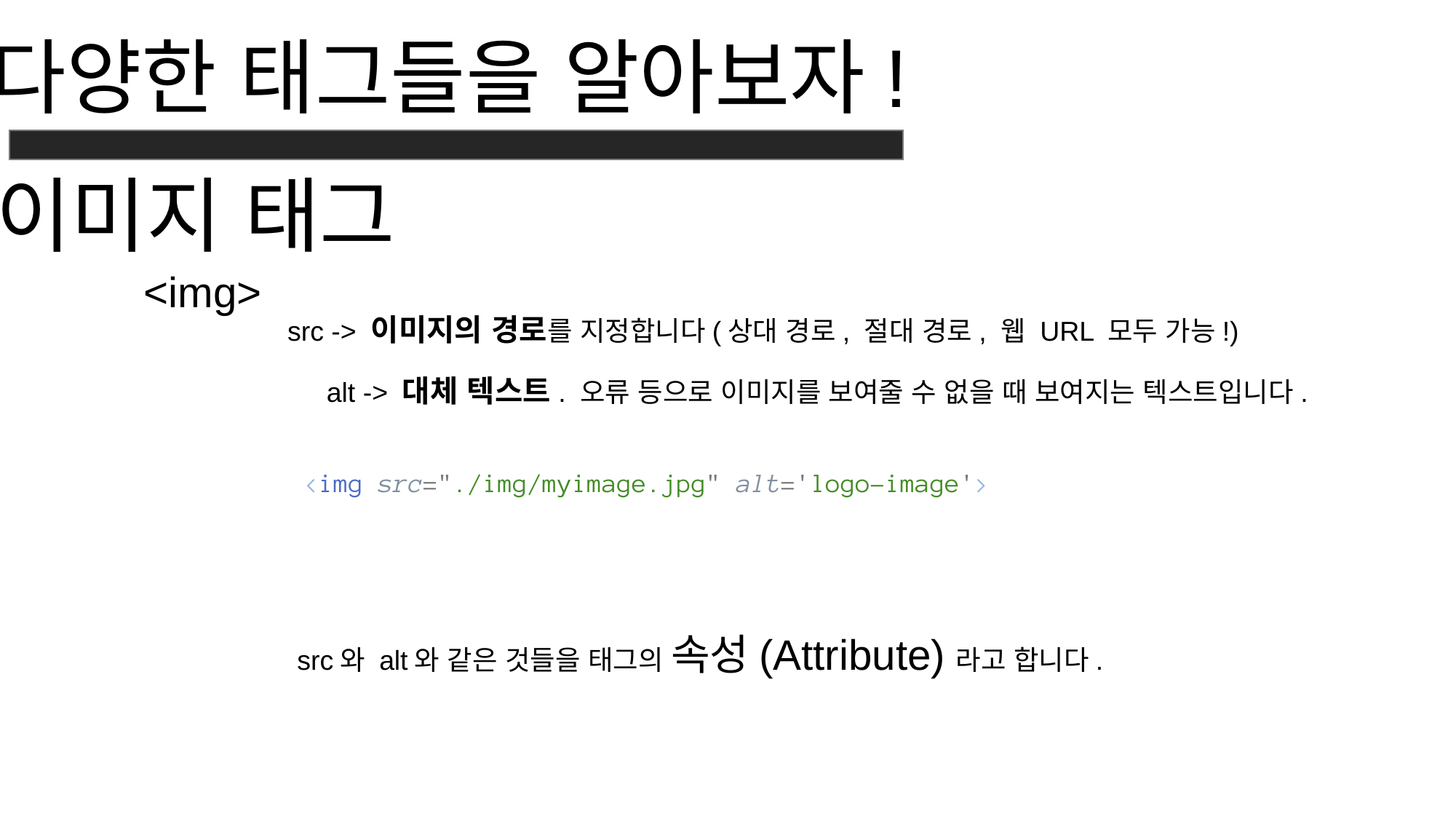

다양한 태그들을 알아보자!

<img>
이미지 태그

src -> 이미지의 경로를 지정합니다(상대 경로, 절대 경로, 웹 URL 모두 가능!)
alt -> 대체 텍스트. 오류 등으로 이미지를 보여줄 수 없을 때 보여지는 텍스트입니다.
<img src="./img/myimage.jpg" alt='logo-image'>
src와 alt와 같은 것들을 태그의 속성(Attribute)라고 합니다.